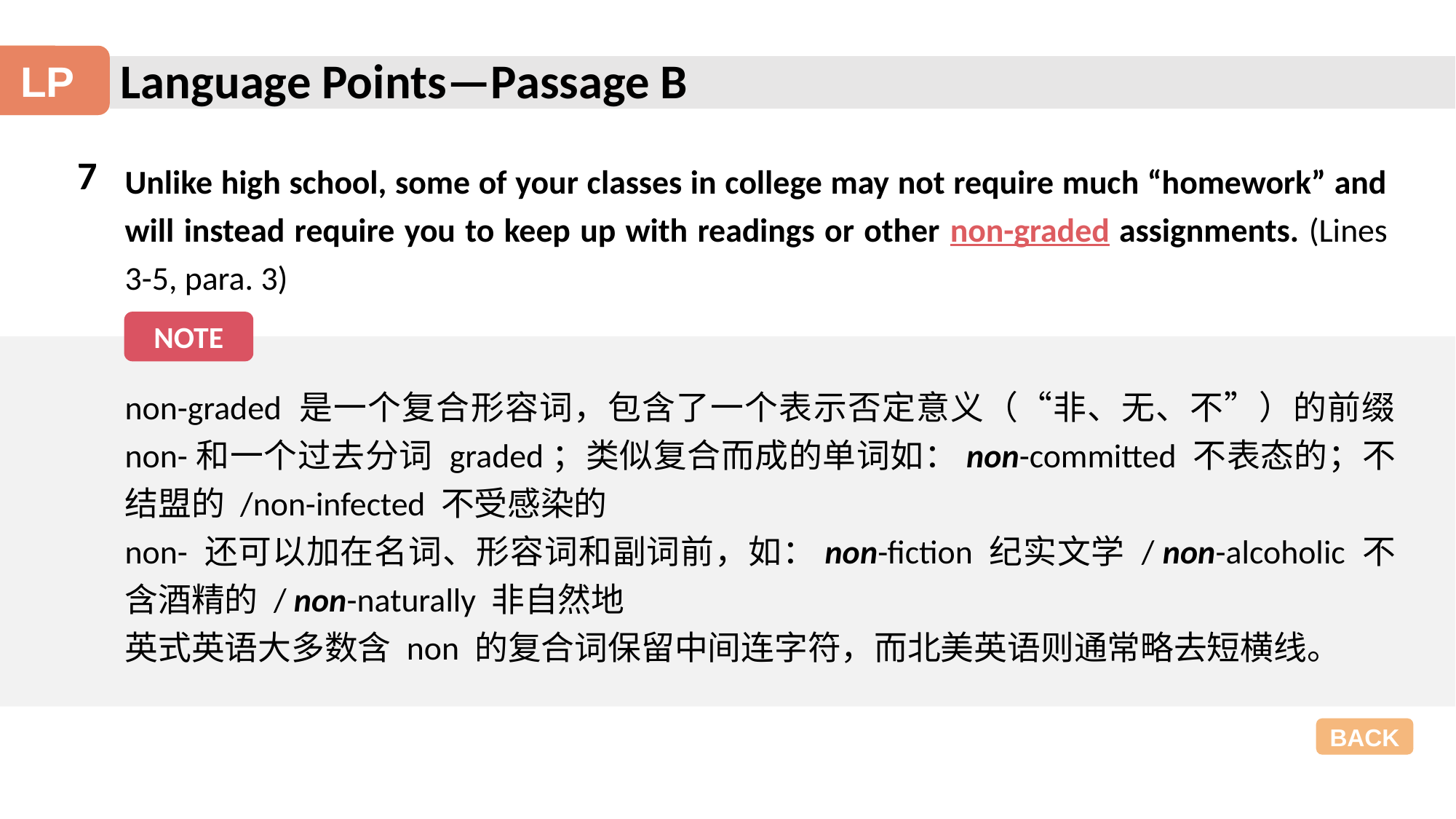

Language Points—Passage B
LP

7
Unlike high school, some of your classes in college may not require much “homework” and will instead require you to keep up with readings or other non-graded assignments. (Lines 3-5, para. 3)

NOTE

non-graded 是一个复合形容词，包含了一个表示否定意义（“非、无、不”）的前缀 non-和一个过去分词 graded；类似复合而成的单词如：non-committed 不表态的；不结盟的 /non-infected 不受感染的
non- 还可以加在名词、形容词和副词前，如：non-fiction 纪实文学 / non-alcoholic 不含酒精的 / non-naturally 非自然地
英式英语大多数含 non 的复合词保留中间连字符，而北美英语则通常略去短横线。
BACK